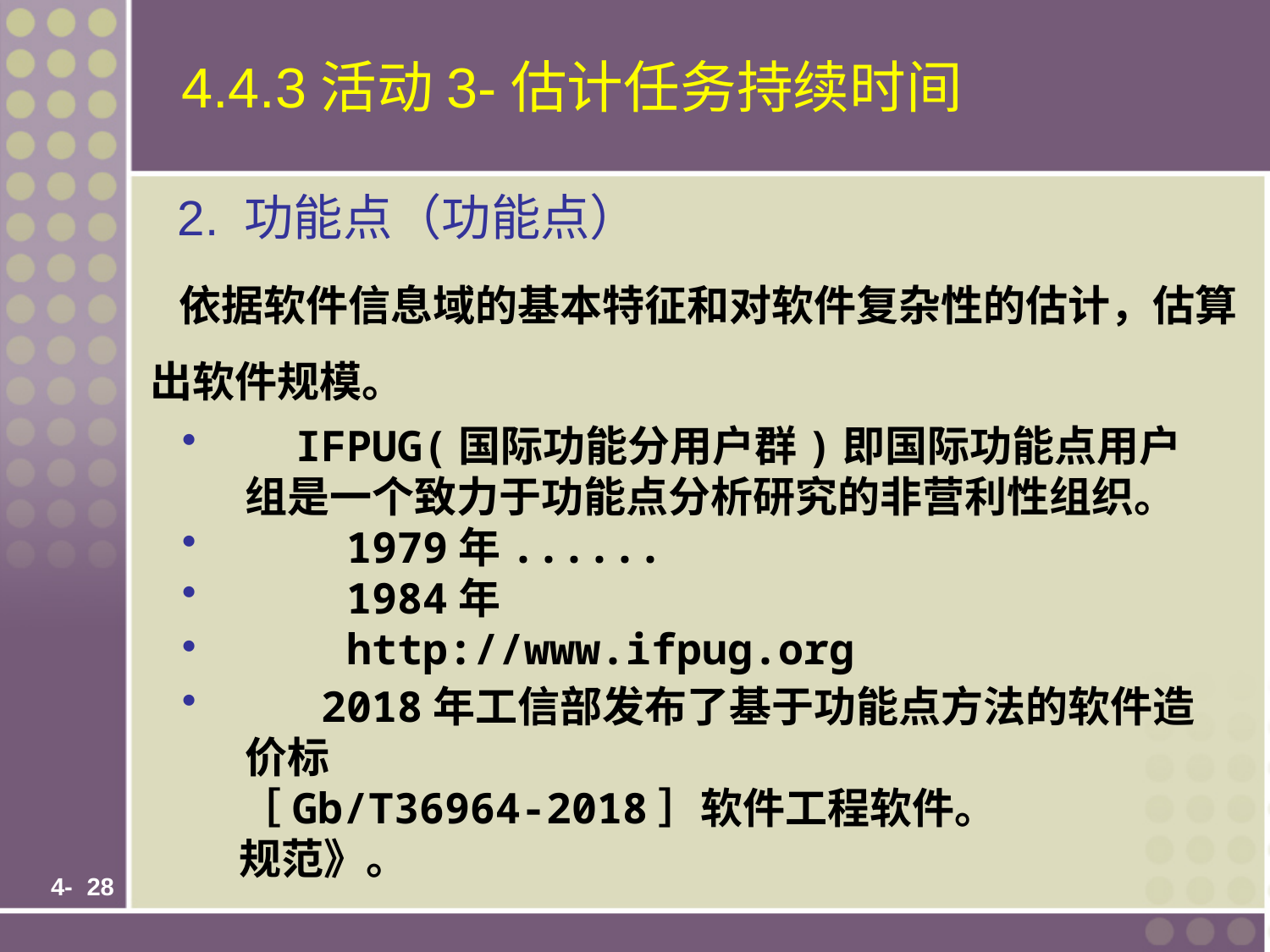

# 4.4.3活动3-估计任务持续时间
  2. 功能点（功能点）
  依据软件信息域的基本特征和对软件复杂性的估计，估算出软件规模。
  IFPUG(国际功能分用户群)即国际功能点用户组是一个致力于功能点分析研究的非营利性组织。
    1979年......
    1984年
    http://www.ifpug.org
   2018年工信部发布了基于功能点方法的软件造价标
     ［Gb/T36964-2018］软件工程软件。
     规范》。
  4-  28